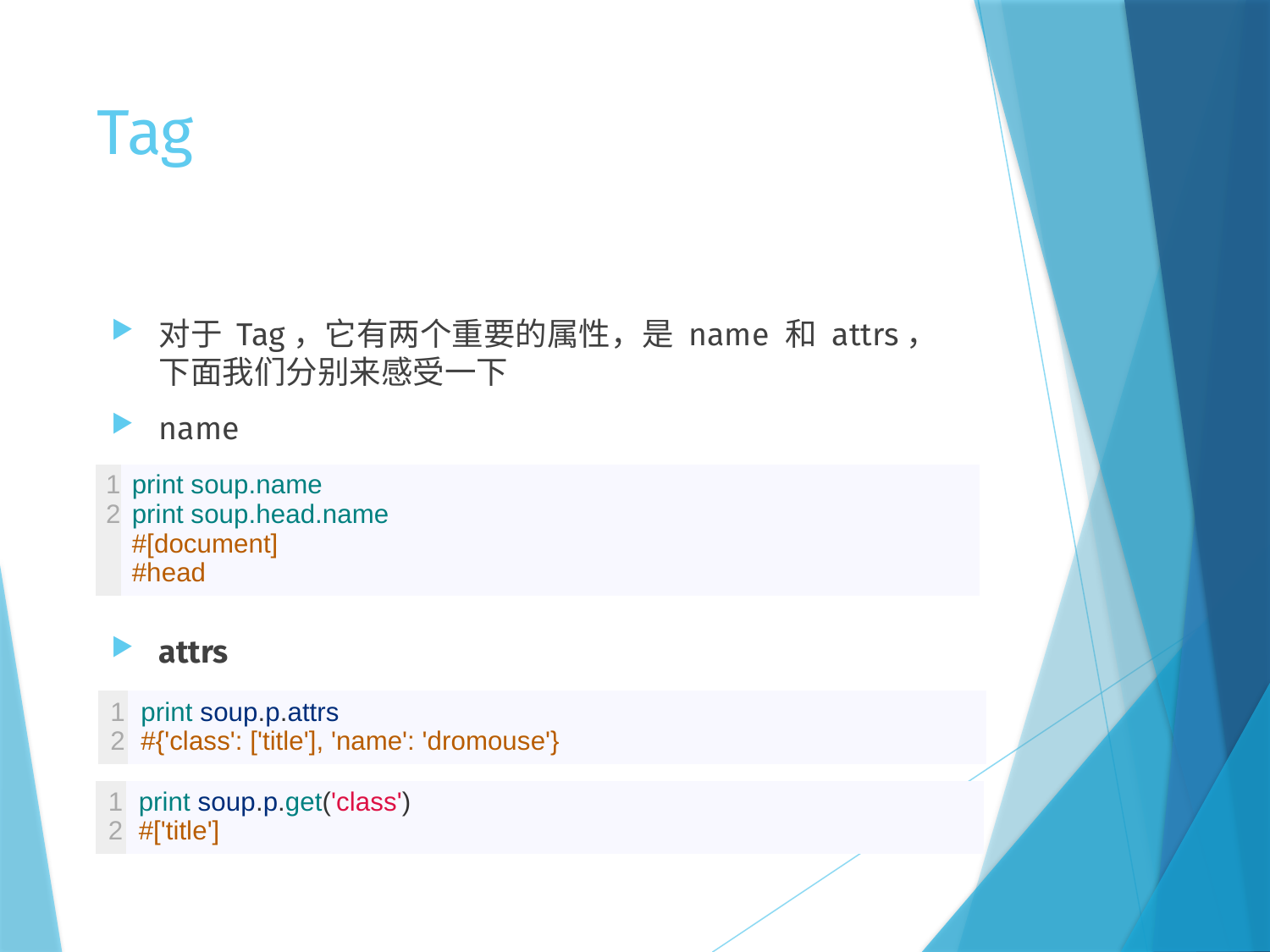

# Tag
对于 Tag，它有两个重要的属性，是 name 和 attrs，下面我们分别来感受一下
name

attrs

| 1 2 | print soup.name print soup.head.name #[document] #head |
| --- | --- |
| 1 2 | print soup.p.attrs #{'class': ['title'], 'name': 'dromouse'} |
| --- | --- |
| 1 2 | print soup.p.get('class') #['title'] |
| --- | --- |